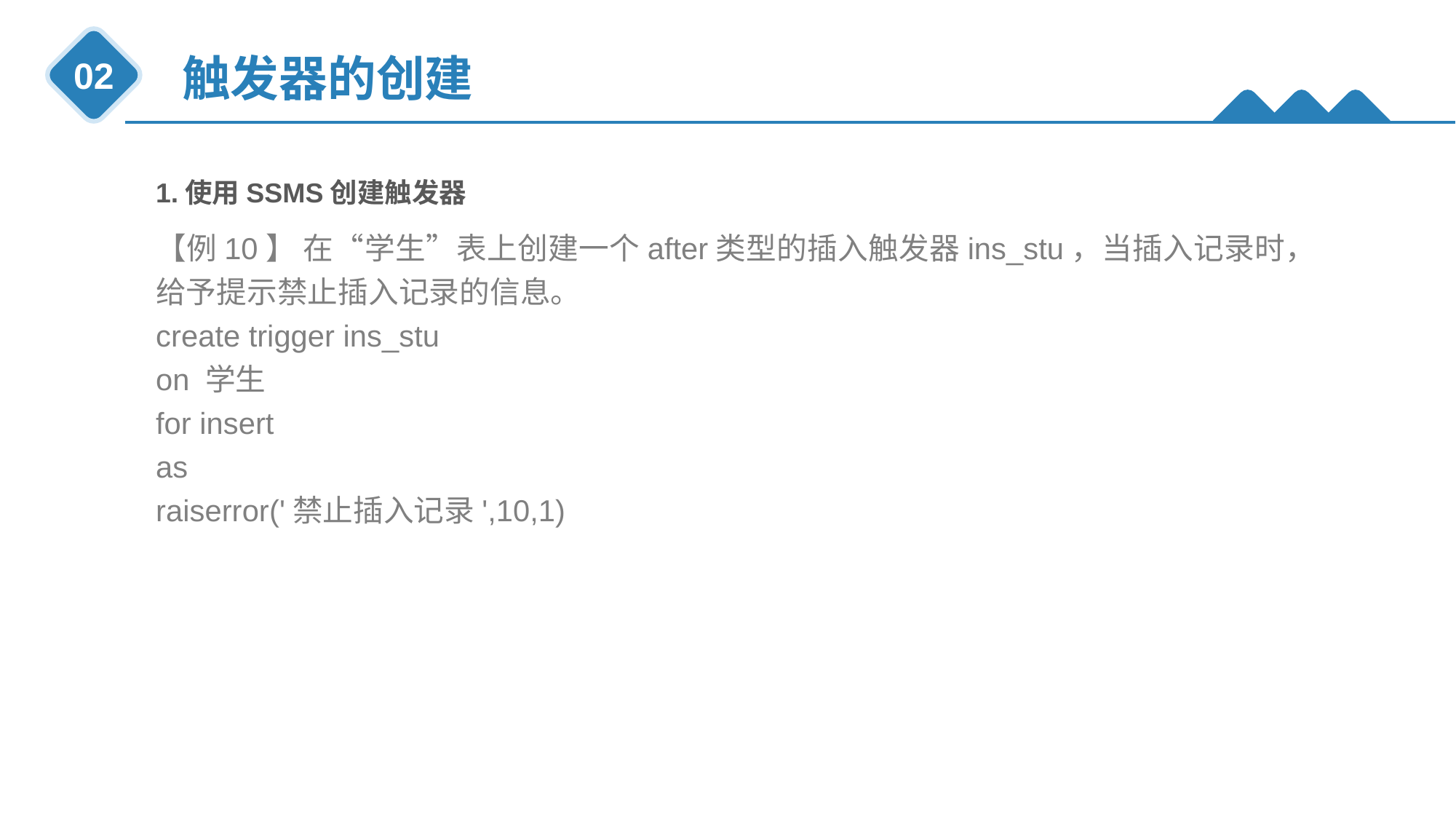

触发器的创建
02

1.使用SSMS创建触发器
【例10】 在“学生”表上创建一个after类型的插入触发器ins_stu，当插入记录时，给予提示禁止插入记录的信息。
create trigger ins_stu
on 学生
for insert
as
raiserror('禁止插入记录',10,1)